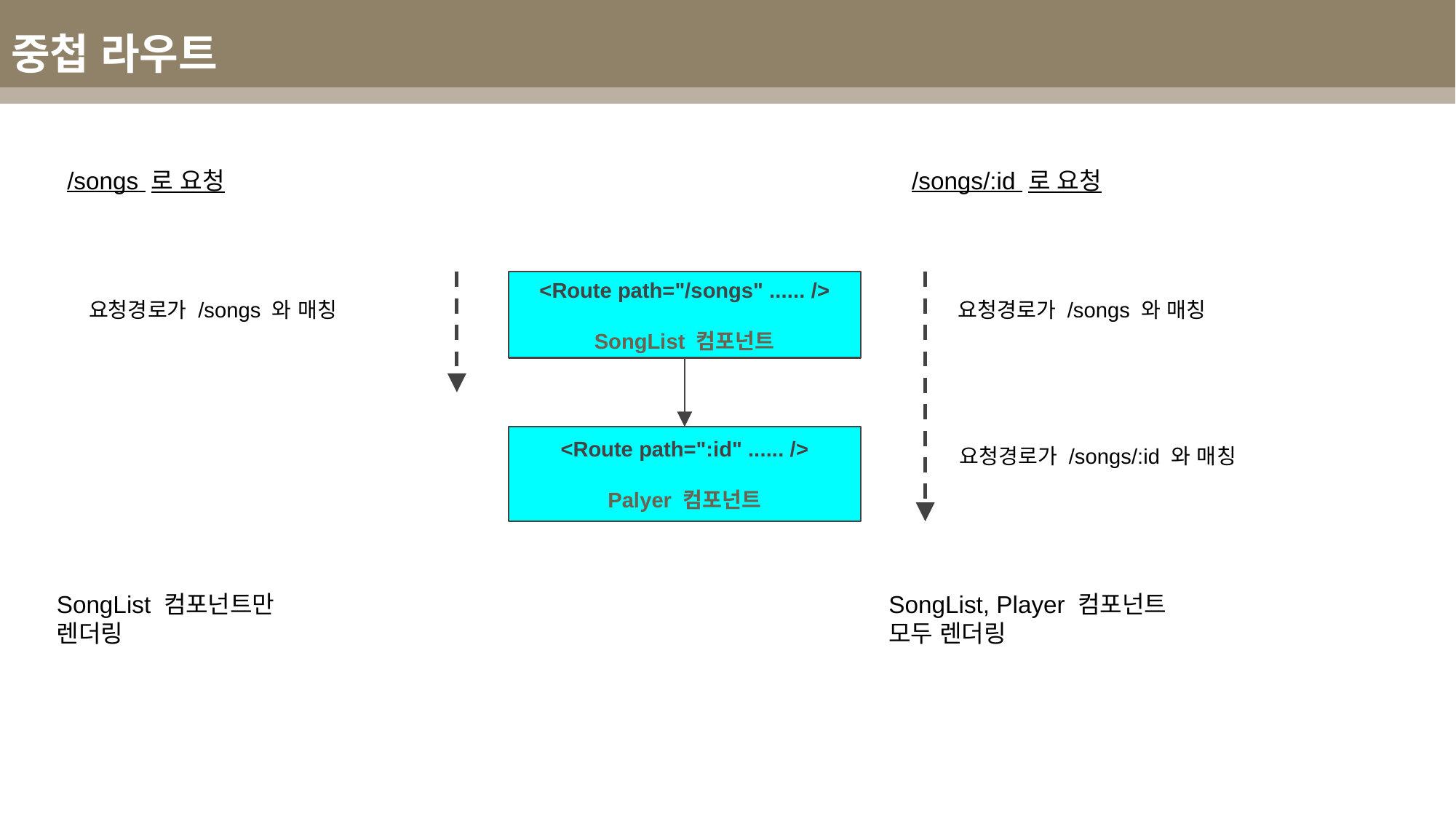

중첩 라우트
/songs 로 요청
/songs/:id 로 요청
<Route path="/songs" ...... />

SongList 컴포넌트
요청경로가 /songs 와 매칭
요청경로가 /songs 와 매칭
<Route path=":id" ...... />

Palyer 컴포넌트
요청경로가 /songs/:id 와 매칭
SongList 컴포넌트만
렌더링
SongList, Player 컴포넌트
모두 렌더링